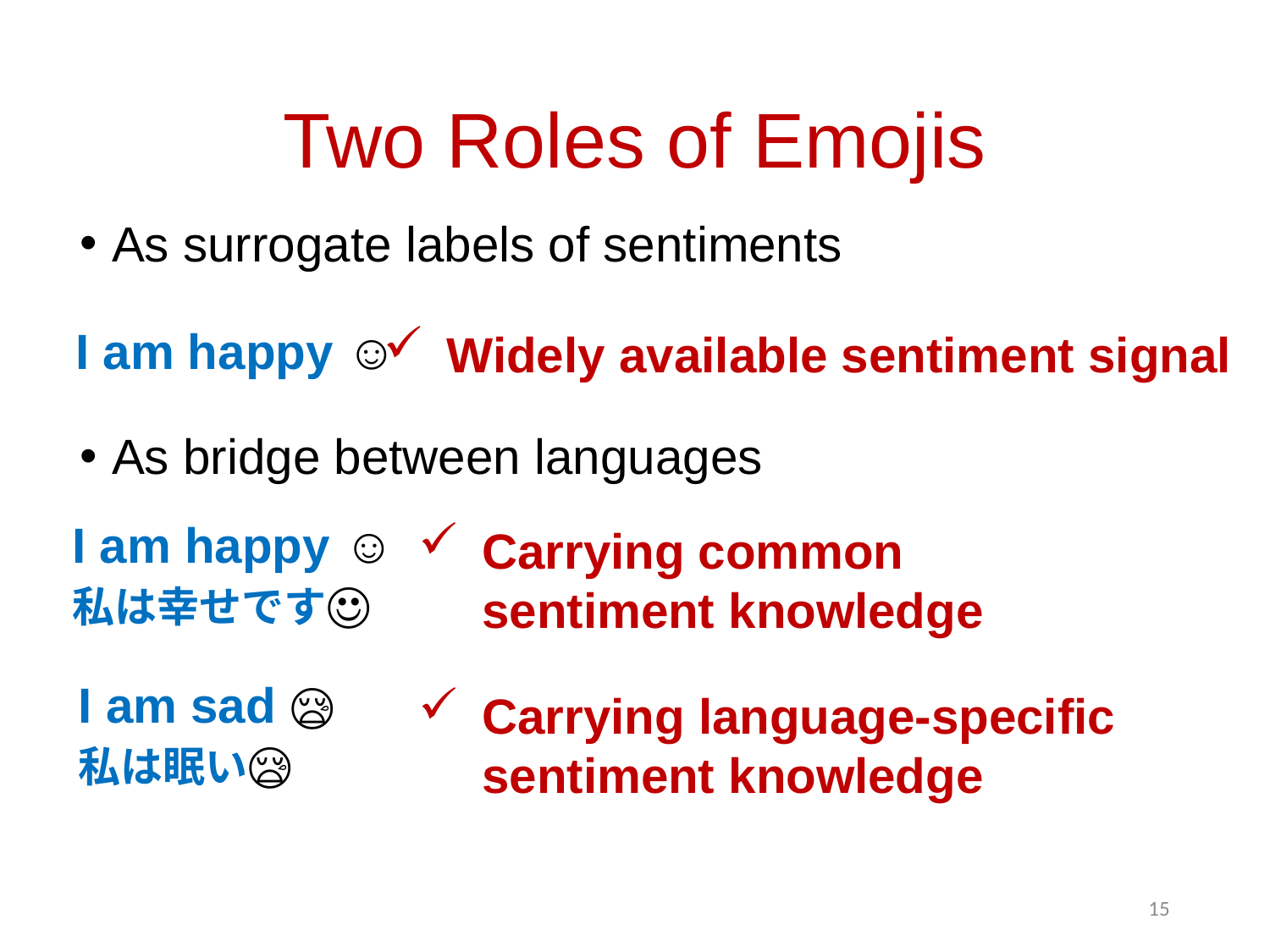

# Two Roles of Emojis
As surrogate labels of sentiments

As bridge between languages

I am happy ☺
Widely available sentiment signal
I am happy ☺
私は幸せです☺
Carrying common sentiment knowledge
I am sad 😪
私は眠い😪
Carrying language-specific sentiment knowledge
15